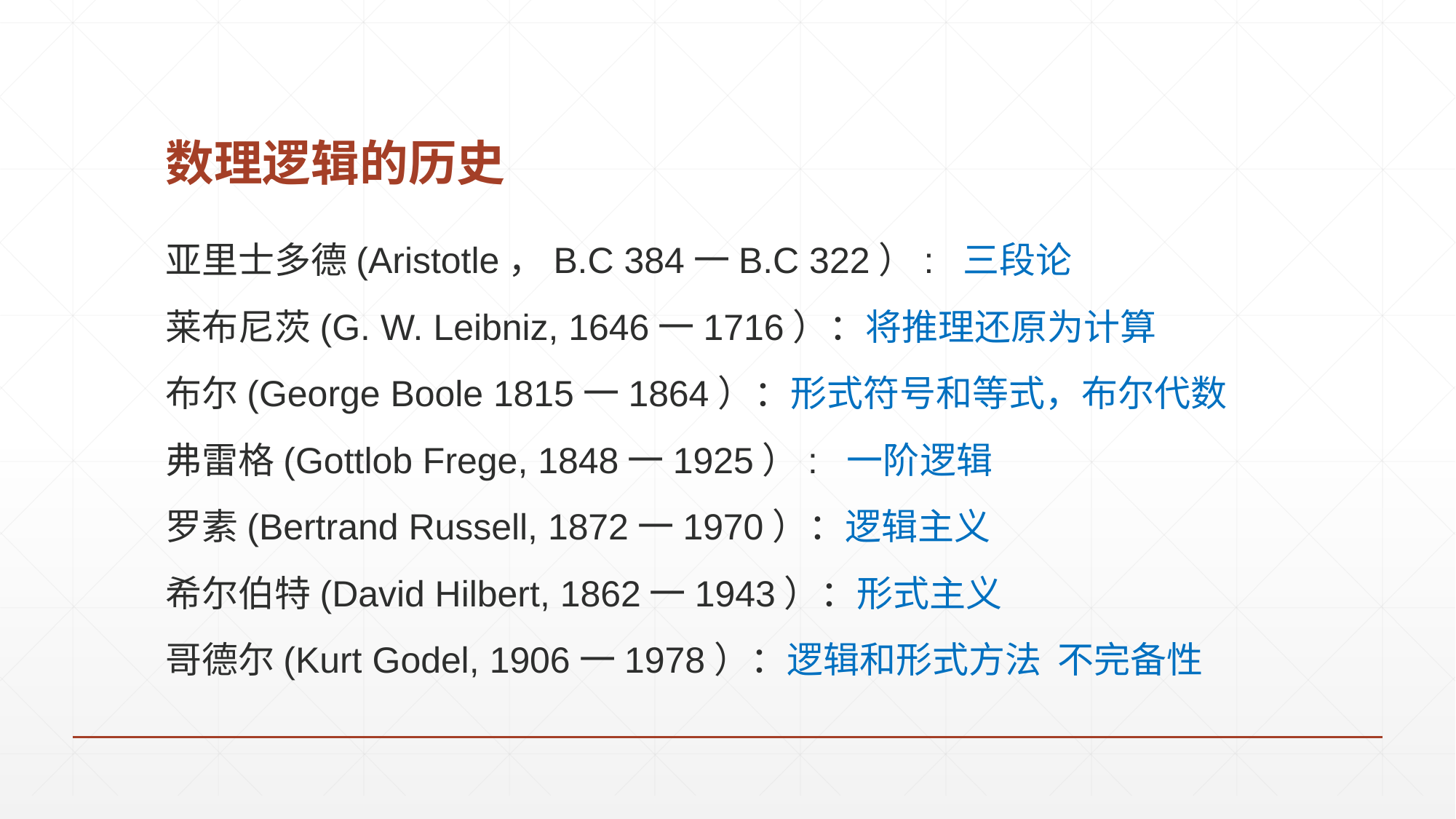

# 数理逻辑的历史
亚里士多德(Aristotle，B.C 384一B.C 322）:  三段论
莱布尼茨(G. W. Leibniz, 1646一1716）：将推理还原为计算
布尔(George Boole 1815一1864）：形式符号和等式，布尔代数
弗雷格(Gottlob Frege, 1848一1925）:  一阶逻辑
罗素(Bertrand Russell, 1872一1970）：逻辑主义
希尔伯特(David Hilbert, 1862一1943）：形式主义
哥德尔(Kurt Godel, 1906一1978）：逻辑和形式方法  不完备性